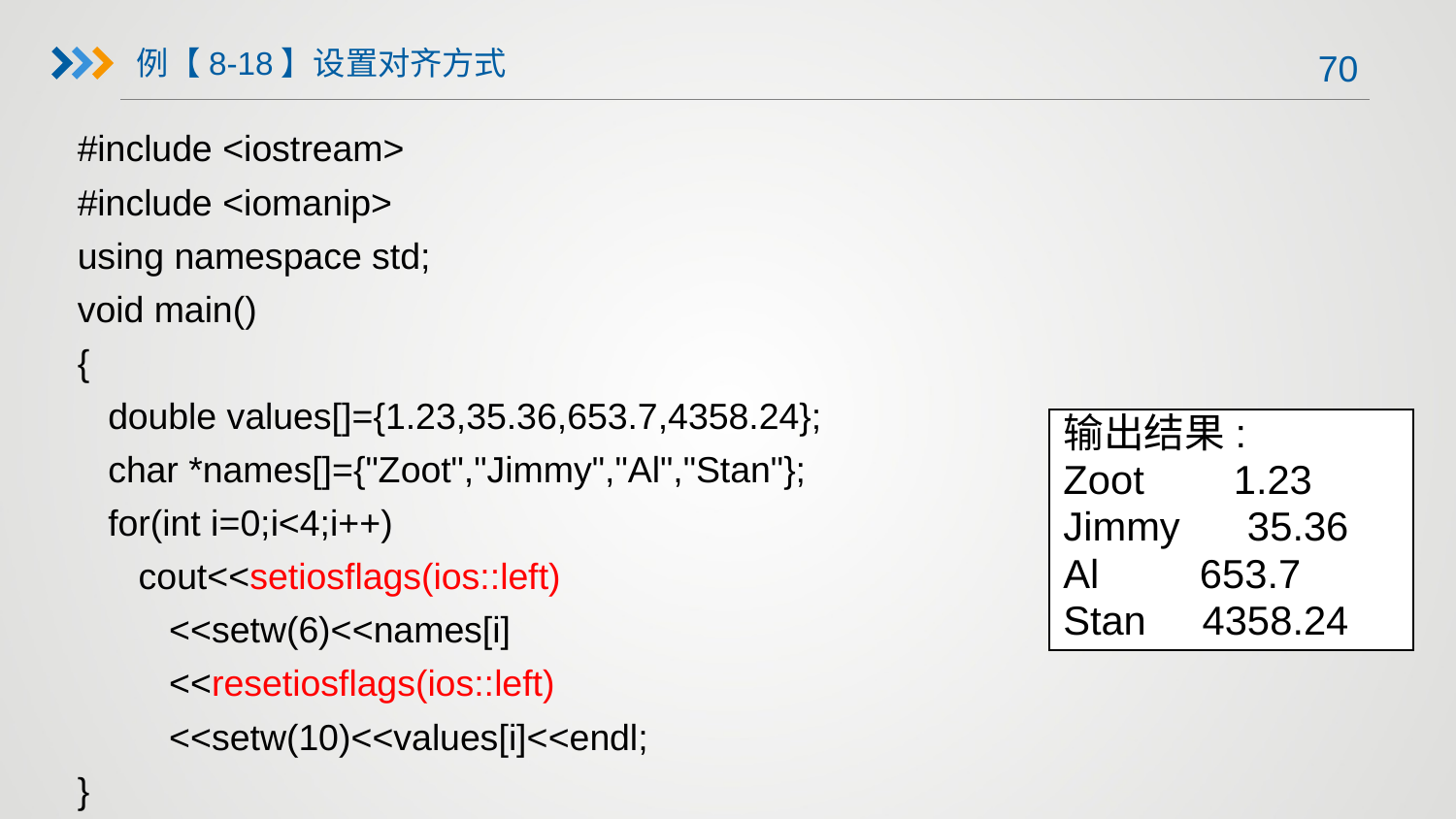

例【8-18】设置对齐方式
#include <iostream>
#include <iomanip>
using namespace std;
void main()
{
   double values[]={1.23,35.36,653.7,4358.24};
   char *names[]={"Zoot","Jimmy","Al","Stan"};
   for(int i=0;i<4;i++)
      cout<<setiosflags(ios::left)
         <<setw(6)<<names[i]
         <<resetiosflags(ios::left)
         <<setw(10)<<values[i]<<endl;
}
输出结果:
Zoot        1.23
Jimmy      35.36
Al         653.7
Stan     4358.24